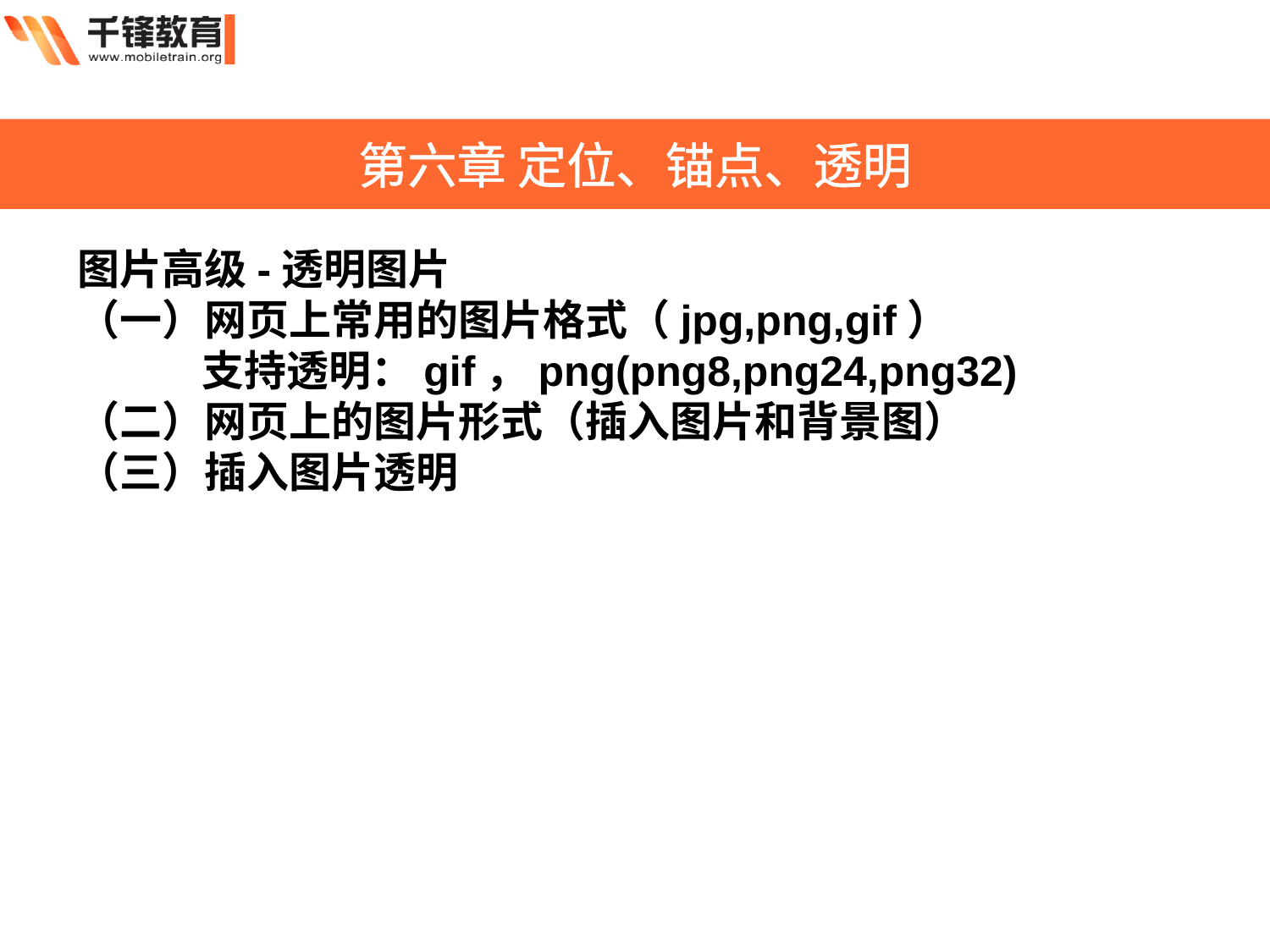

第六章 定位、锚点、透明
图片高级-透明图片
（一）网页上常用的图片格式（jpg,png,gif）
            支持透明：gif，png(png8,png24,png32)
（二）网页上的图片形式（插入图片和背景图）
（三）插入图片透明